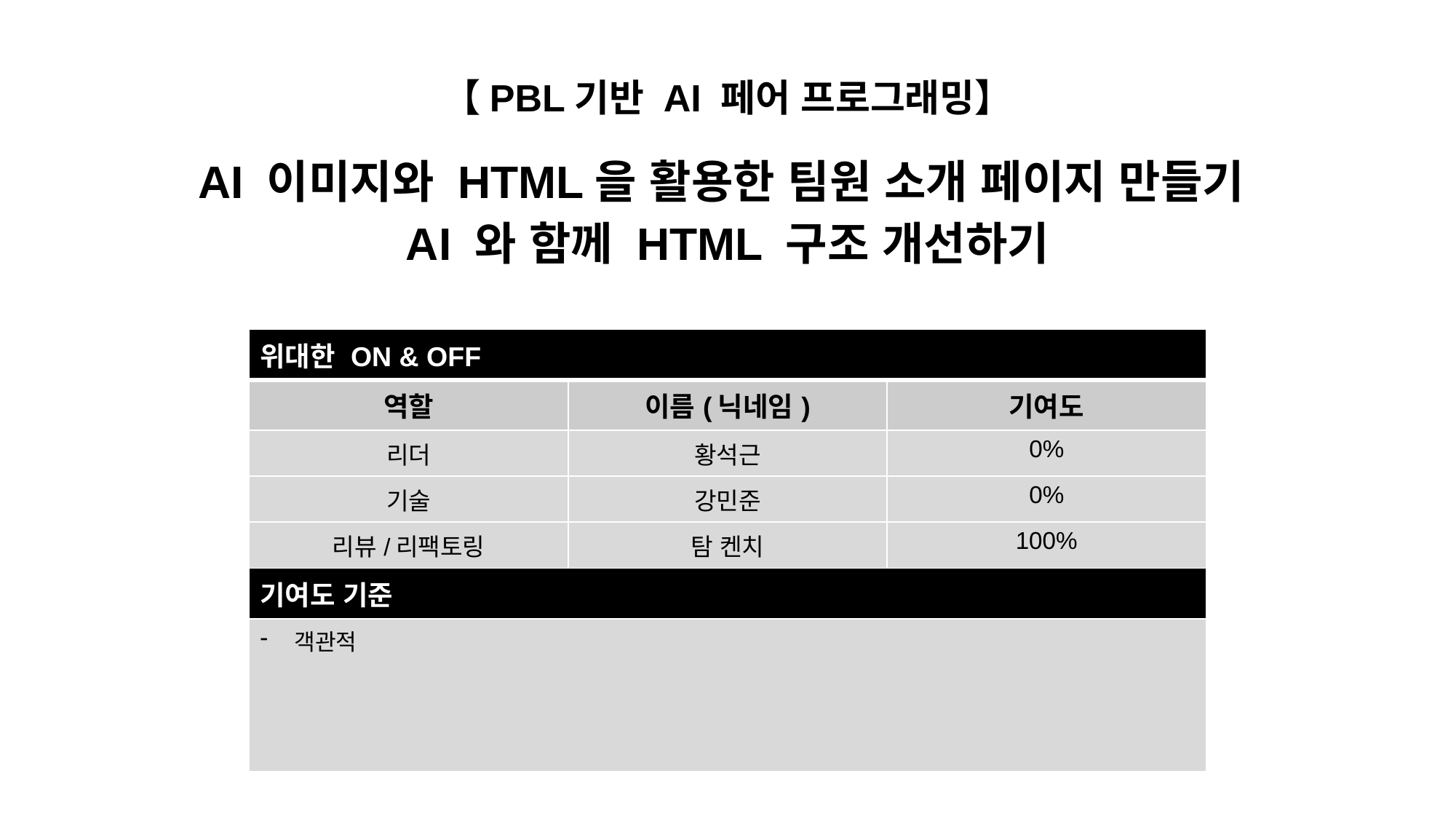

【PBL기반 AI 페어 프로그래밍】

AI 이미지와 HTML을 활용한 팀원 소개 페이지 만들기
AI 와 함께 HTML 구조 개선하기
| 위대한 ON & OFF |  |  |
| --- | --- | --- |
| 역할 | 이름(닉네임) | 기여도 |
| 리더 | 황석근 | 0% |
| 기술 | 강민준 | 0% |
| 리뷰/리팩토링 | 탐 켄치 | 100% |
| 기여도 기준 |  |  |
| 객관적 |  |  |